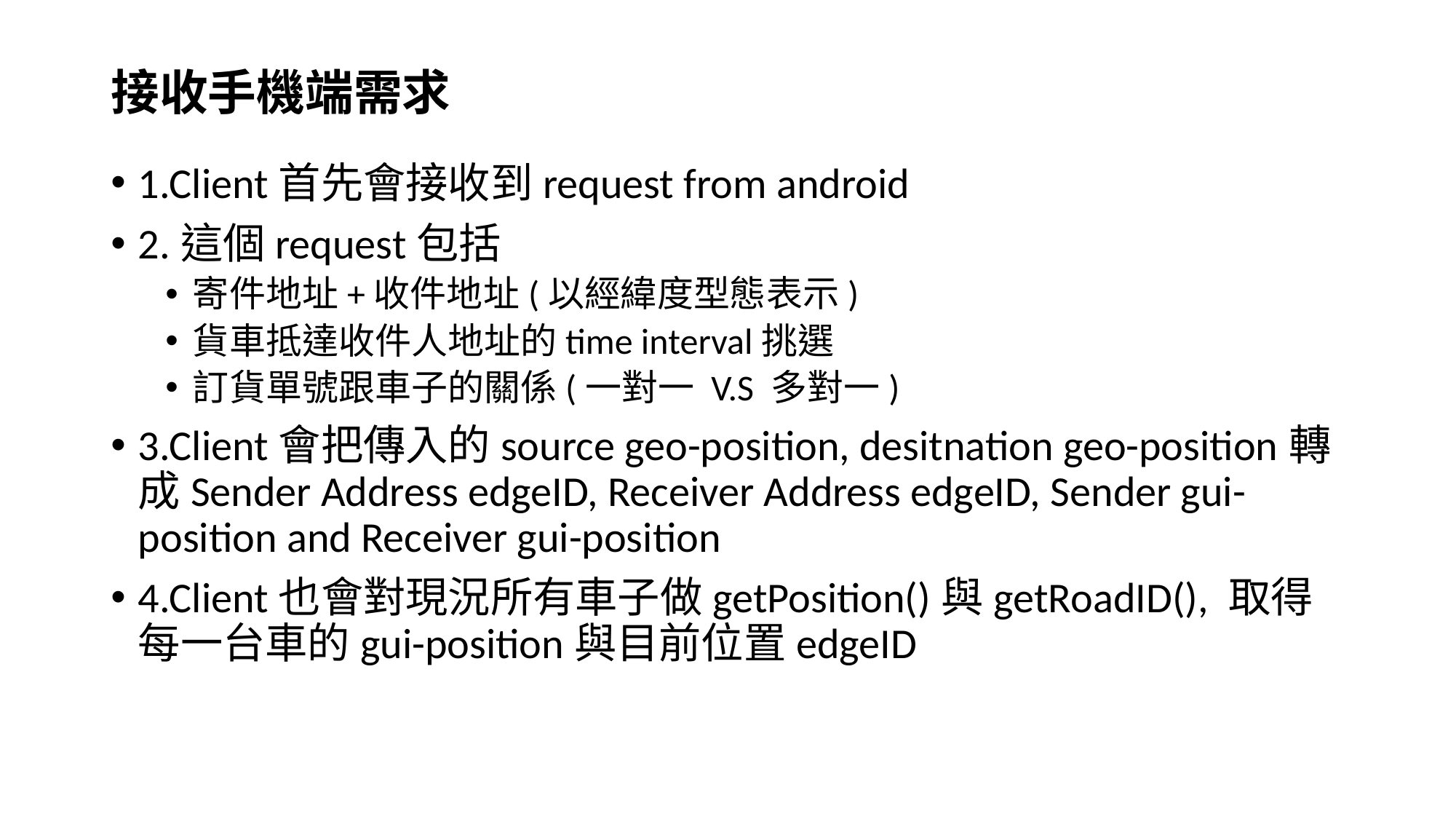

# 接收手機端需求
1.Client首先會接收到request from android
2.這個request包括
寄件地址+收件地址(以經緯度型態表示)
貨車抵達收件人地址的time interval挑選
訂貨單號跟車子的關係(一對一 V.S 多對一)
3.Client會把傳入的source geo-position, desitnation geo-position轉成Sender Address edgeID, Receiver Address edgeID, Sender gui-position and Receiver gui-position
4.Client也會對現況所有車子做getPosition()與getRoadID(), 取得每一台車的gui-position與目前位置edgeID